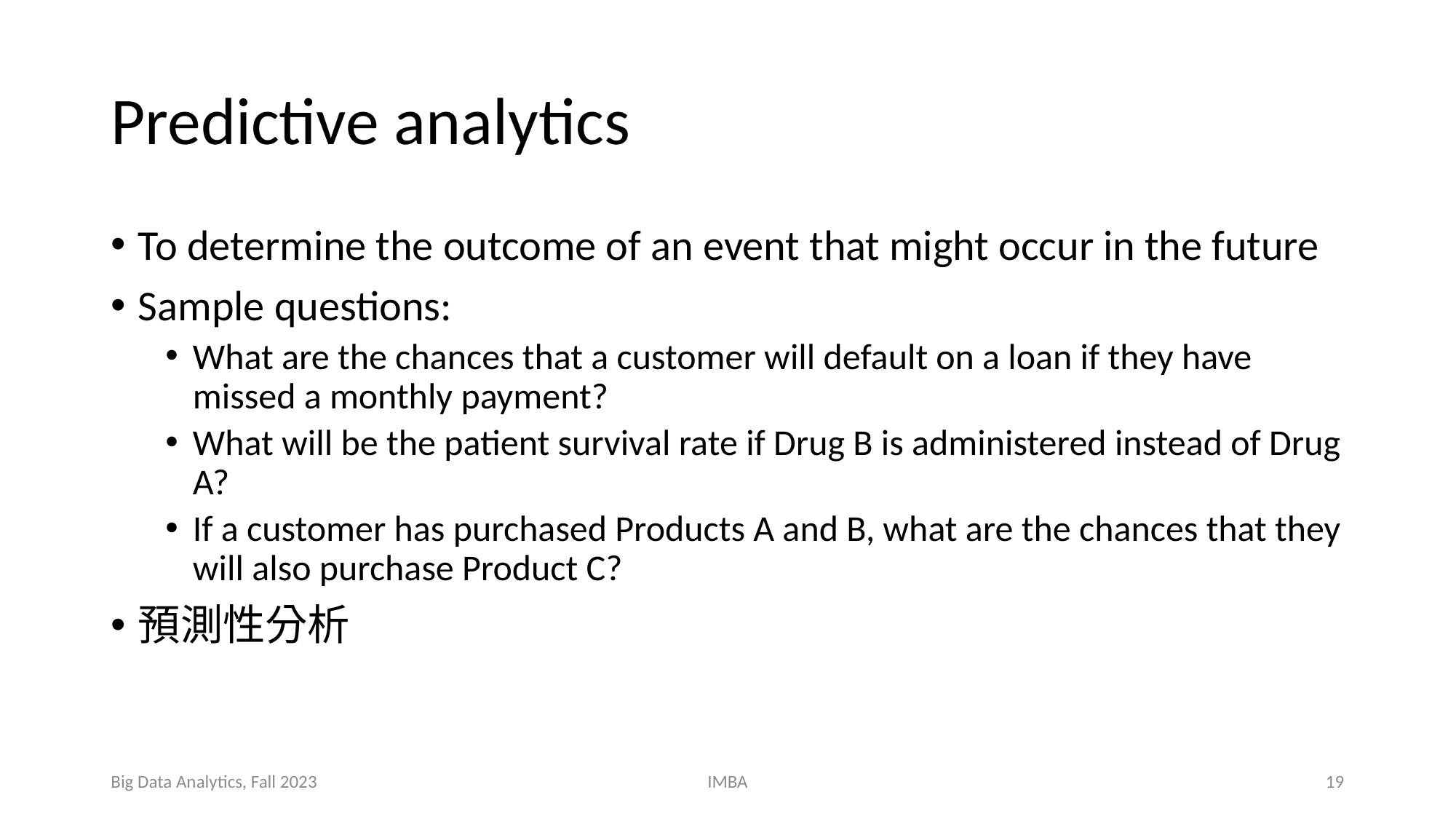

# Predictive analytics
To determine the outcome of an event that might occur in the future
Sample questions:
What are the chances that a customer will default on a loan if they have missed a monthly payment?
What will be the patient survival rate if Drug B is administered instead of Drug A?
If a customer has purchased Products A and B, what are the chances that they will also purchase Product C?
預測性分析
Big Data Analytics, Fall 2023
IMBA
19